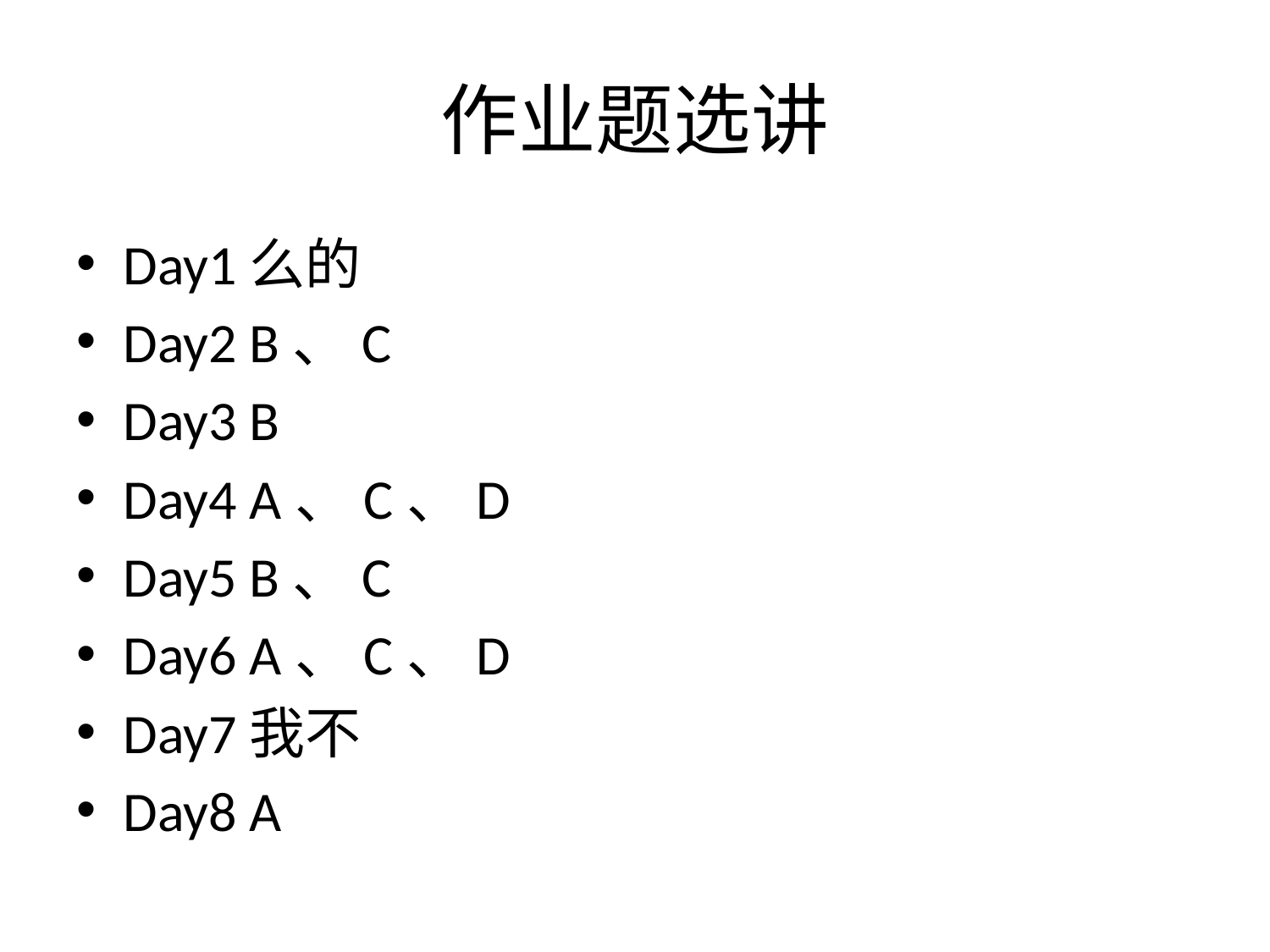

# 作业题选讲
Day1	么的
Day2	B、C
Day3	B
Day4	A、C、D
Day5	B、C
Day6	A、C、D
Day7	我不
Day8	A